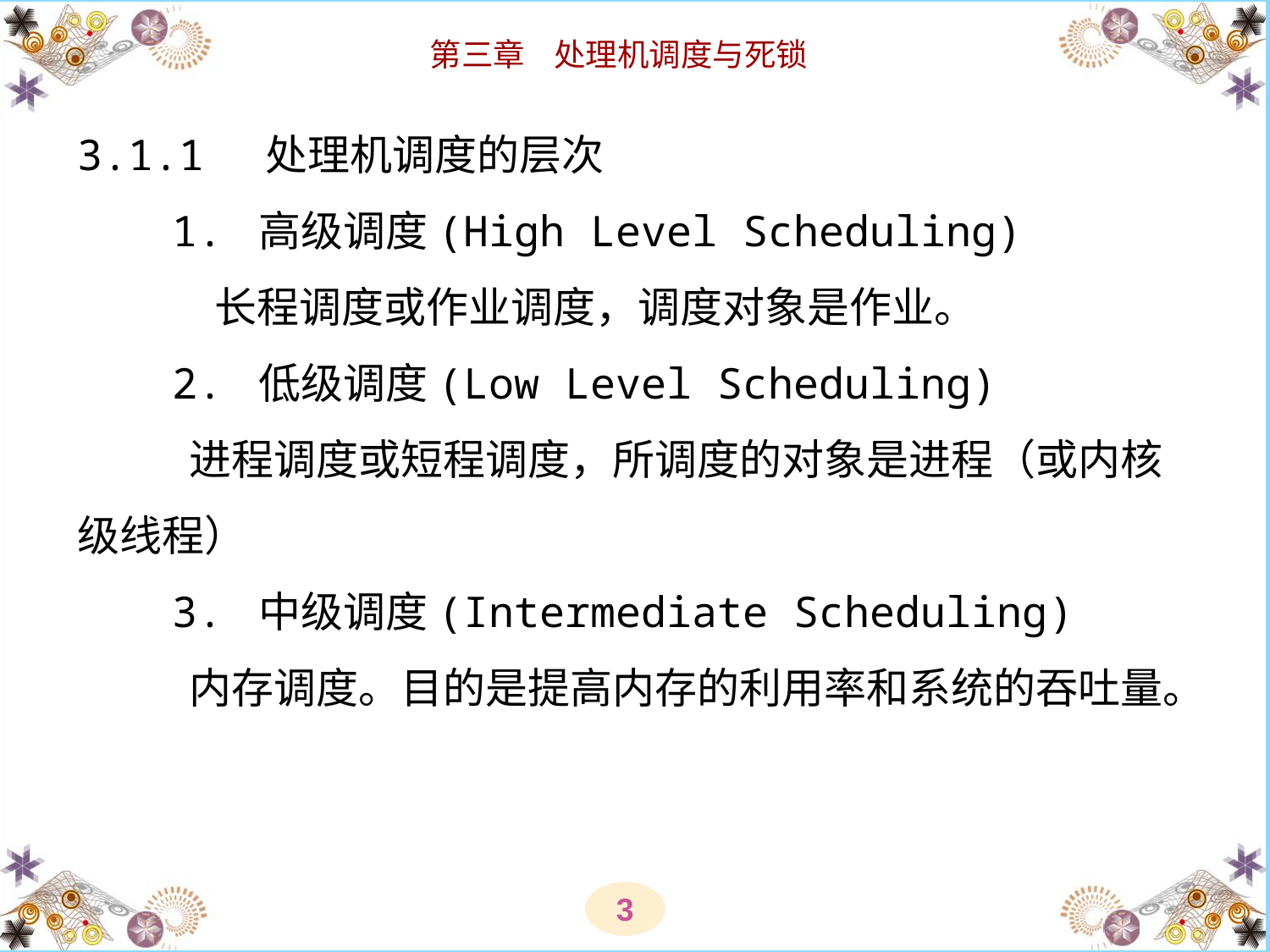

# 3.1.1  处理机调度的层次 　　1. 高级调度(High Level Scheduling) 长程调度或作业调度，调度对象是作业。 　　2. 低级调度(Low Level Scheduling) 进程调度或短程调度，所调度的对象是进程（或内核级线程） 　　3. 中级调度(Intermediate Scheduling) 内存调度。目的是提高内存的利用率和系统的吞吐量。